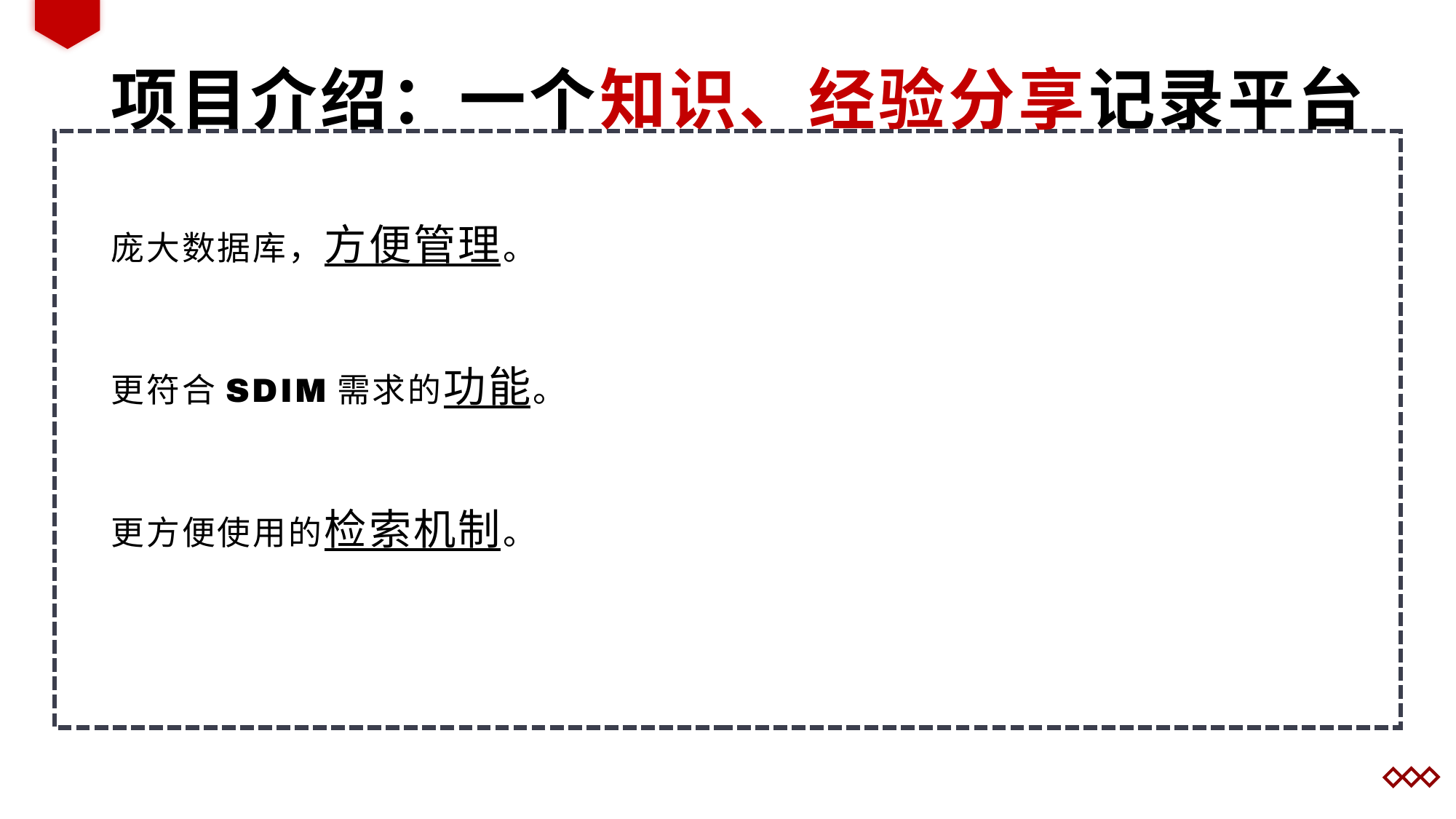

项目介绍：一个知识、经验分享记录平台

庞大数据库，方便管理。

更符合SDIM需求的功能。

更方便使用的检索机制。